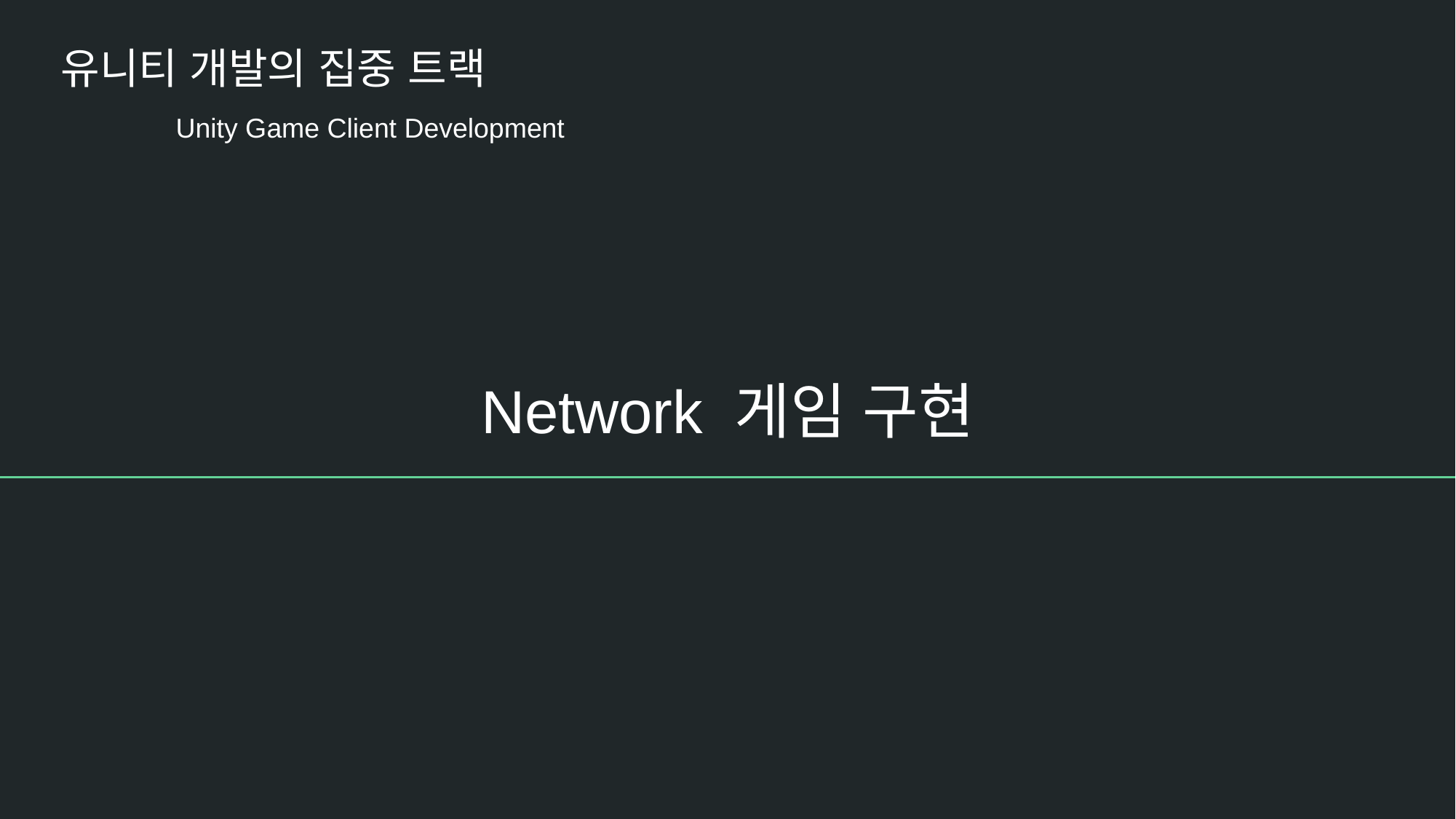

유니티 개발의 집중 트랙
Unity Game Client Development
Network 게임 구현